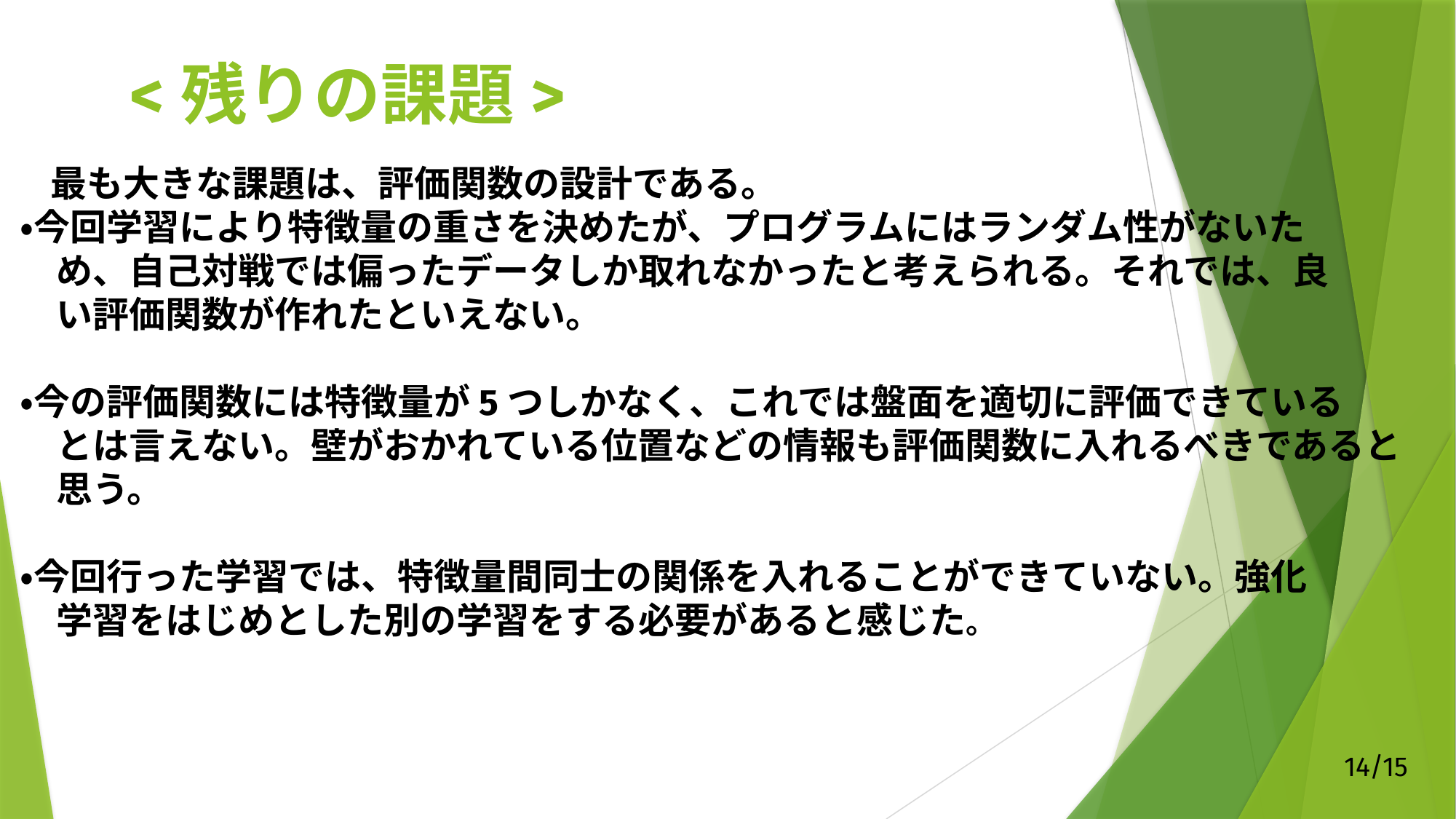

<残りの課題>
　最も大きな課題は、評価関数の設計である。
・今回学習により特徴量の重さを決めたが、プログラムにはランダム性がないた
　め、自己対戦では偏ったデータしか取れなかったと考えられる。それでは、良
　い評価関数が作れたといえない。

・今の評価関数には特徴量が5つしかなく、これでは盤面を適切に評価できている
　とは言えない。壁がおかれている位置などの情報も評価関数に入れるべきであると
　思う。

・今回行った学習では、特徴量間同士の関係を入れることができていない。強化
　学習をはじめとした別の学習をする必要があると感じた。
14/15